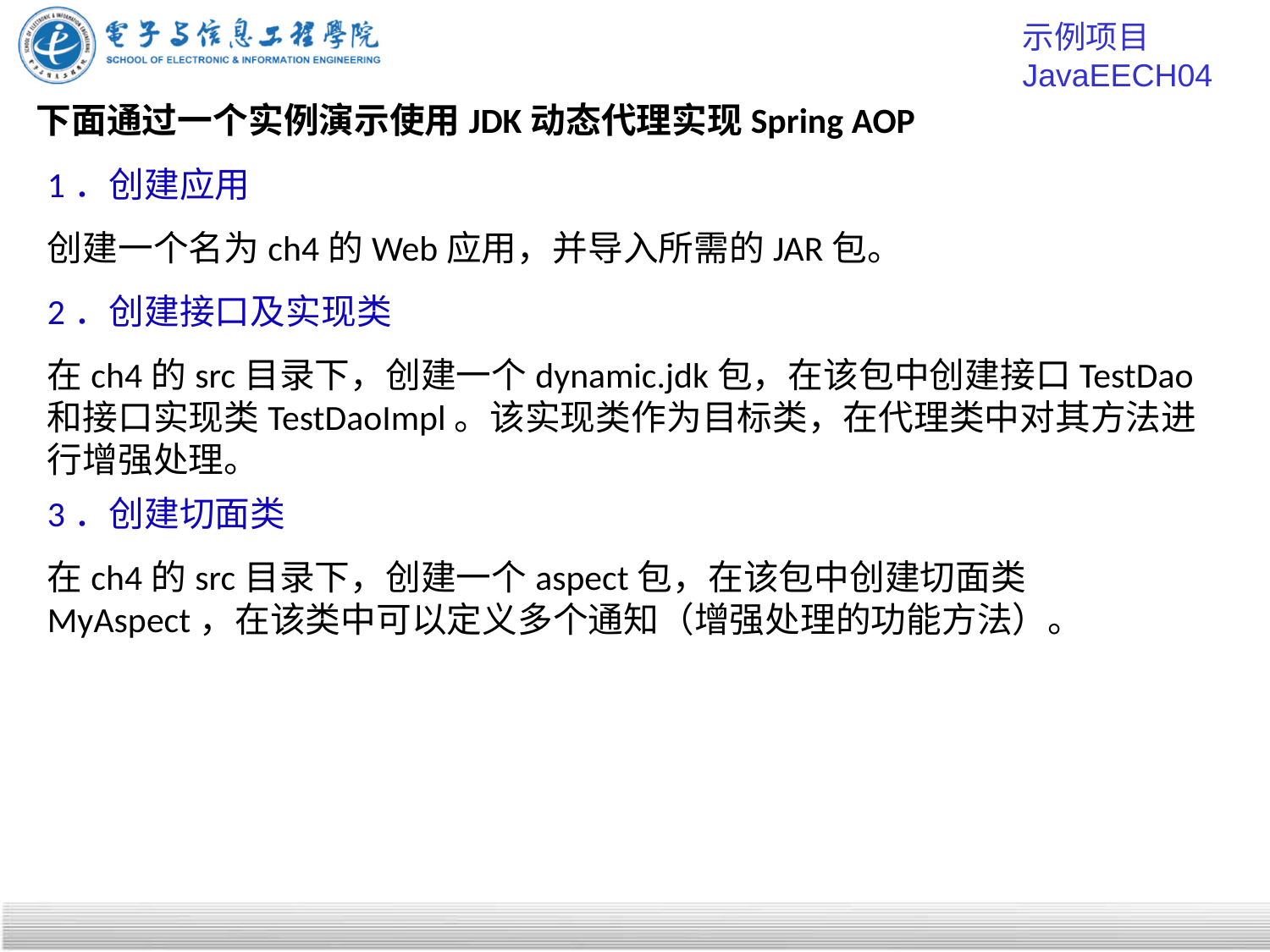

示例项目 JavaEECH04
下面通过一个实例演示使用JDK动态代理实现Spring AOP
1．创建应用
创建一个名为ch4的Web应用，并导入所需的JAR包。
2．创建接口及实现类
在ch4的src目录下，创建一个dynamic.jdk包，在该包中创建接口TestDao和接口实现类TestDaoImpl。该实现类作为目标类，在代理类中对其方法进行增强处理。
3．创建切面类
在ch4的src目录下，创建一个aspect包，在该包中创建切面类MyAspect，在该类中可以定义多个通知（增强处理的功能方法）。